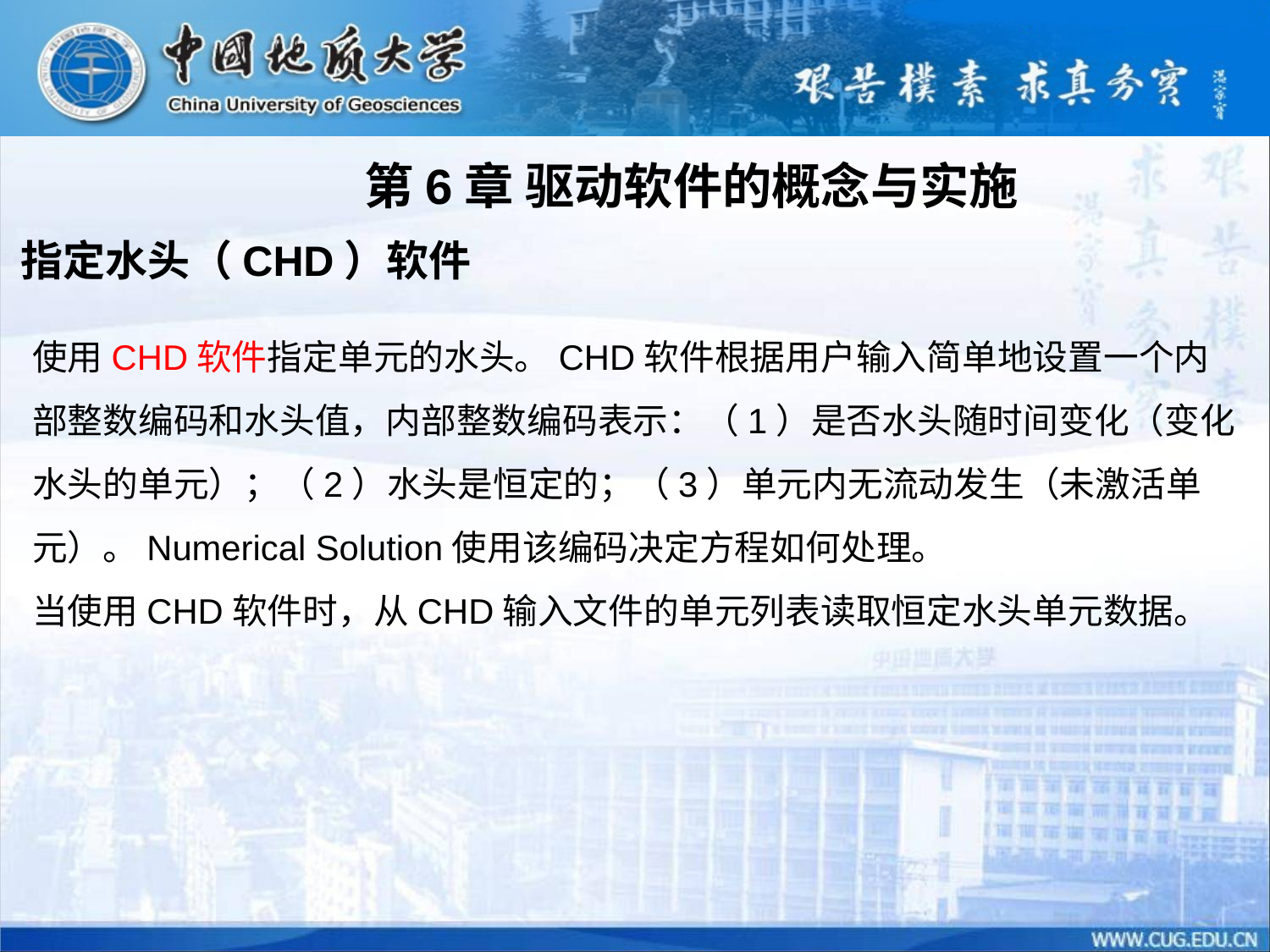

第6章 驱动软件的概念与实施
指定水头（CHD）软件
使用CHD软件指定单元的水头。CHD软件根据用户输入简单地设置一个内部整数编码和水头值，内部整数编码表示：（1）是否水头随时间变化（变化水头的单元）；（2）水头是恒定的；（3）单元内无流动发生（未激活单元）。Numerical Solution使用该编码决定方程如何处理。
当使用CHD软件时，从CHD输入文件的单元列表读取恒定水头单元数据。